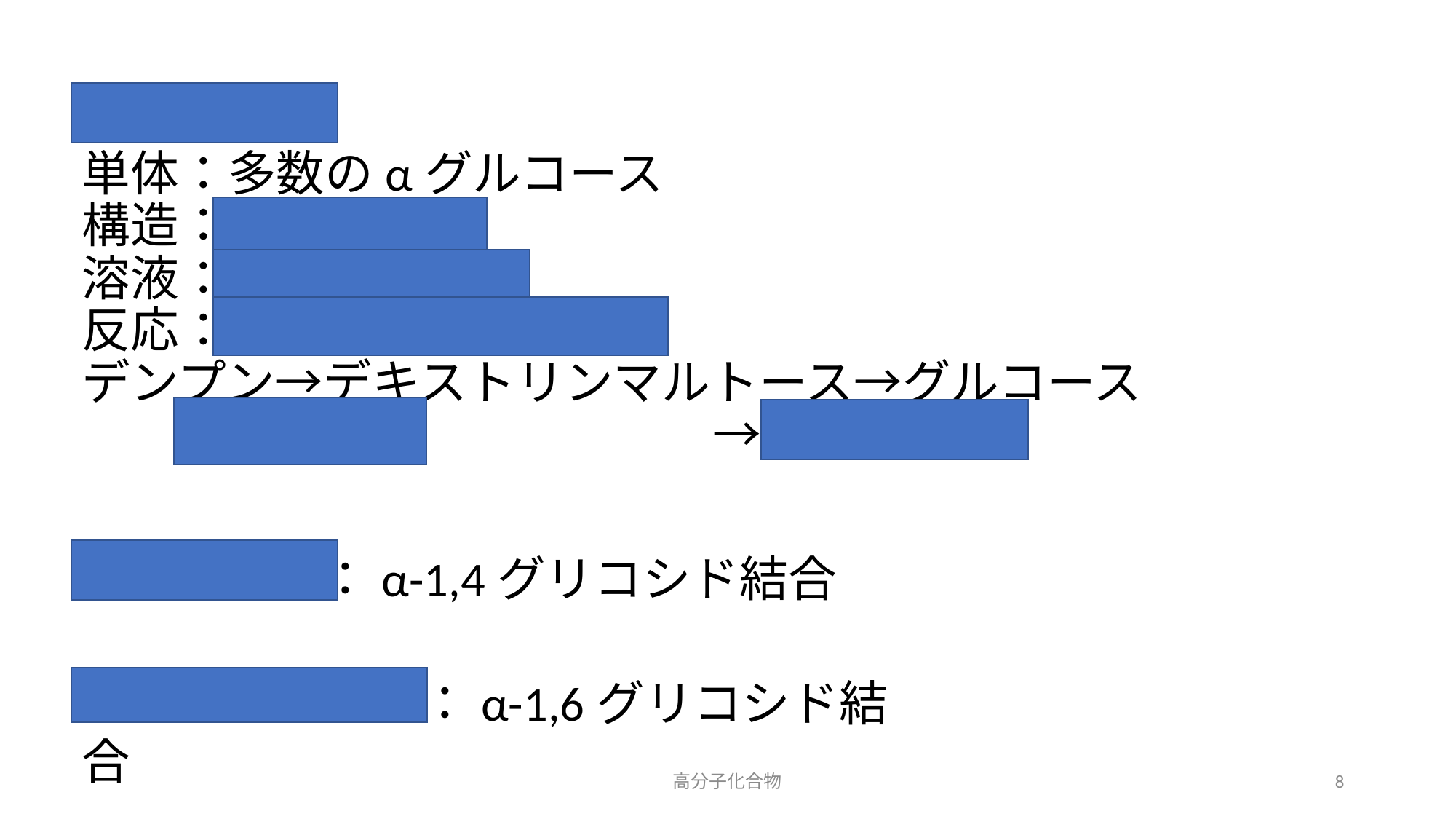

デンプン
単体：多数のαグルコース
構造：らせん構造
溶液：コロイド溶液
反応：ヨウ素デンプン反応
デンプン→デキストリンマルトース→グルコース
　　アミラーゼ　　　　　　→マルターゼ

アミロース：α-1,4グリコシド結合
アミロペクチン：α-1,6グリコシド結合

高分子化合物
8